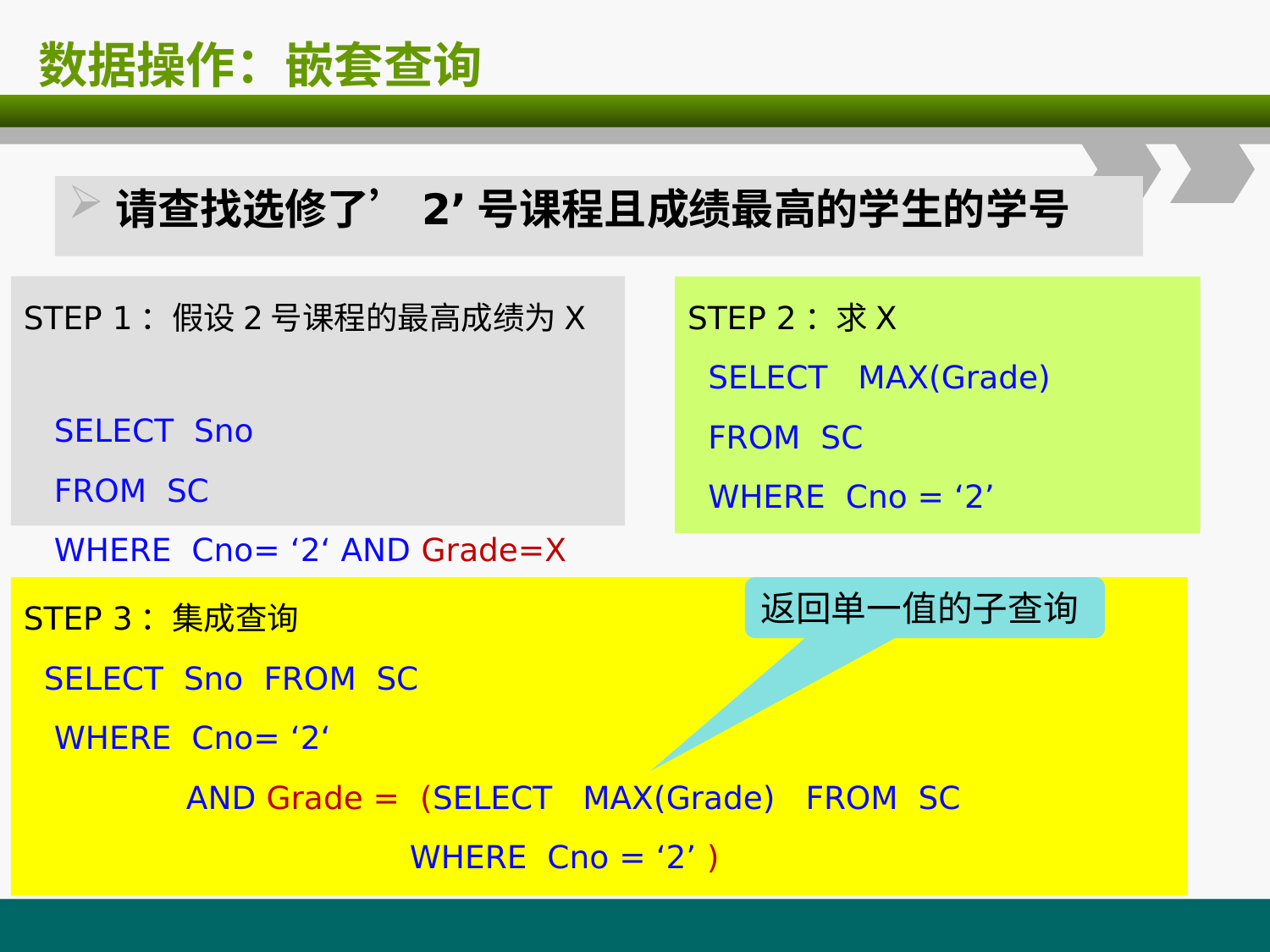

# 数据操作：嵌套查询
请查找选修了’2’号课程且成绩最高的学生的学号
STEP 1：假设2号课程的最高成绩为X
   SELECT  Sno
   FROM  SC
   WHERE  Cno= ‘2‘ AND Grade=X
STEP 2：求X
  SELECT   MAX(Grade)
  FROM  SC
  WHERE  Cno = ‘2’
STEP 3：集成查询
  SELECT  Sno  FROM  SC
   WHERE  Cno= ‘2‘
                AND Grade =  (SELECT   MAX(Grade)   FROM  SC
                                      WHERE  Cno = ‘2’ )
返回单一值的子查询